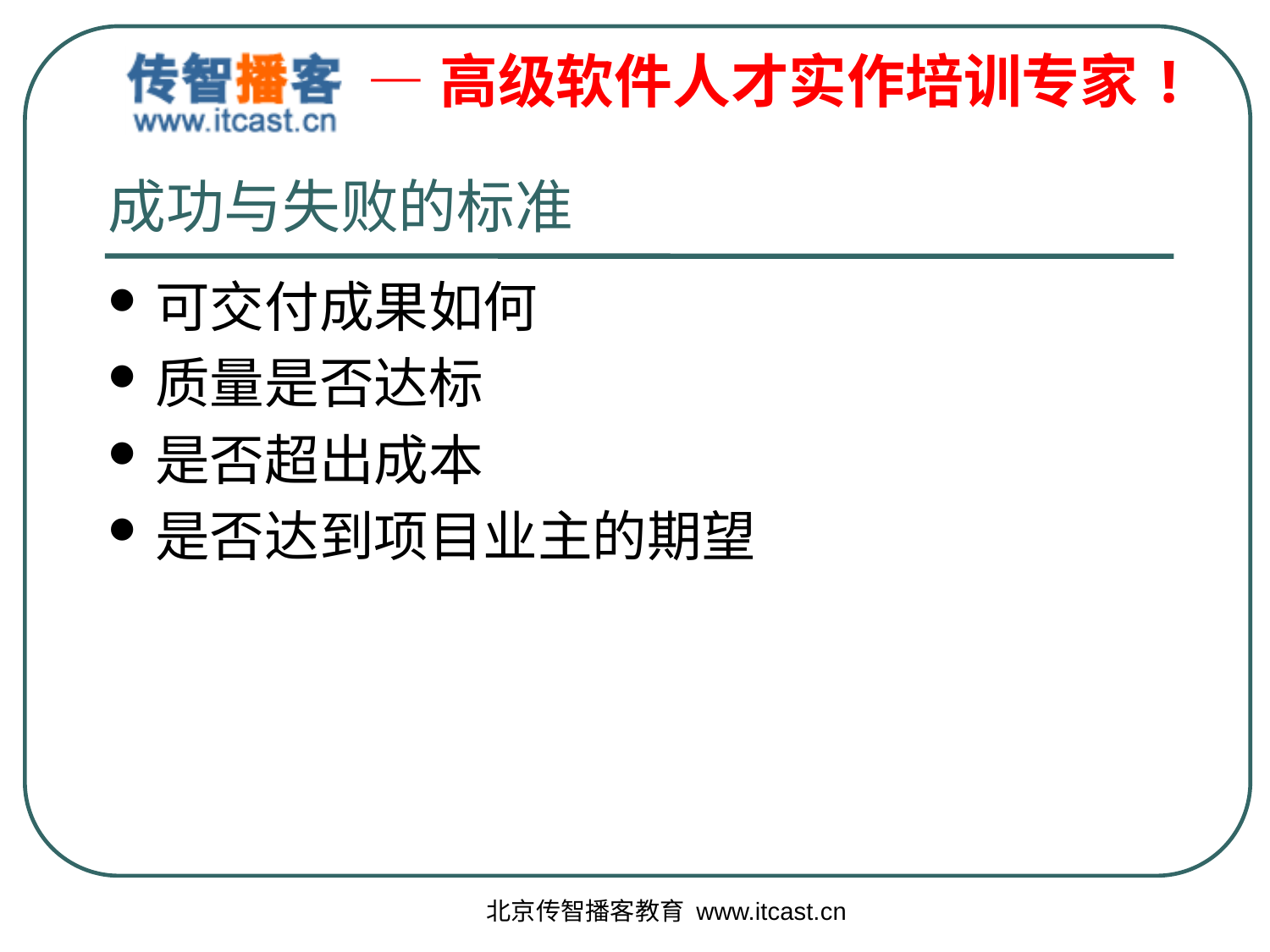

# 成功与失败的标准
可交付成果如何
质量是否达标
是否超出成本
是否达到项目业主的期望
北京传智播客教育 www.itcast.cn